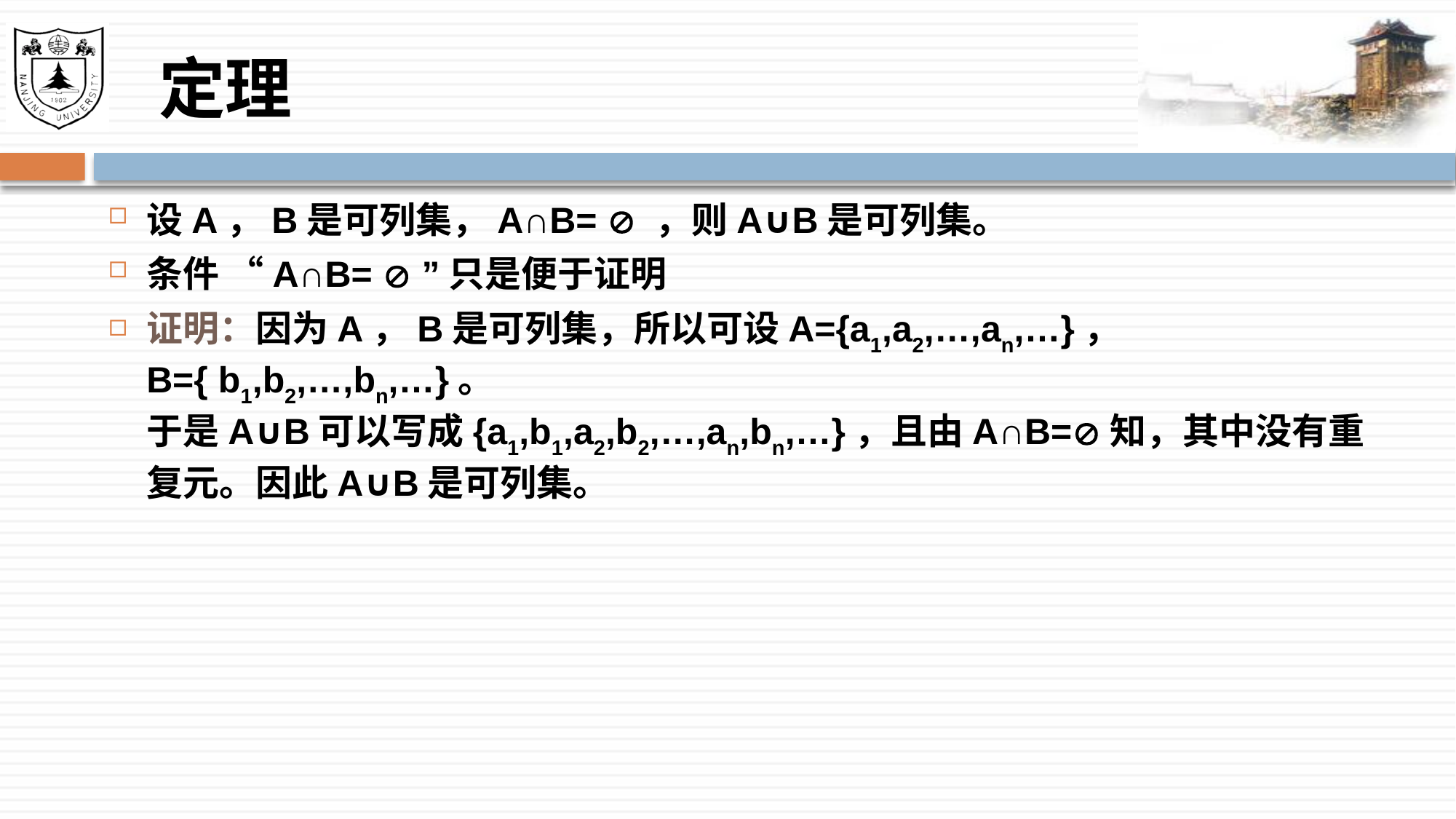

# 定理
设A，B是可列集，A∩B= ∅ ，则A∪B是可列集。
条件 “A∩B= ∅ ”只是便于证明
证明：因为A，B是可列集，所以可设A={a1,a2,…,an,…}，
B={ b1,b2,…,bn,…}。
于是A∪B可以写成{a1,b1,a2,b2,…,an,bn,…}，且由A∩B=∅知，其中没有重复元。因此A∪B是可列集。